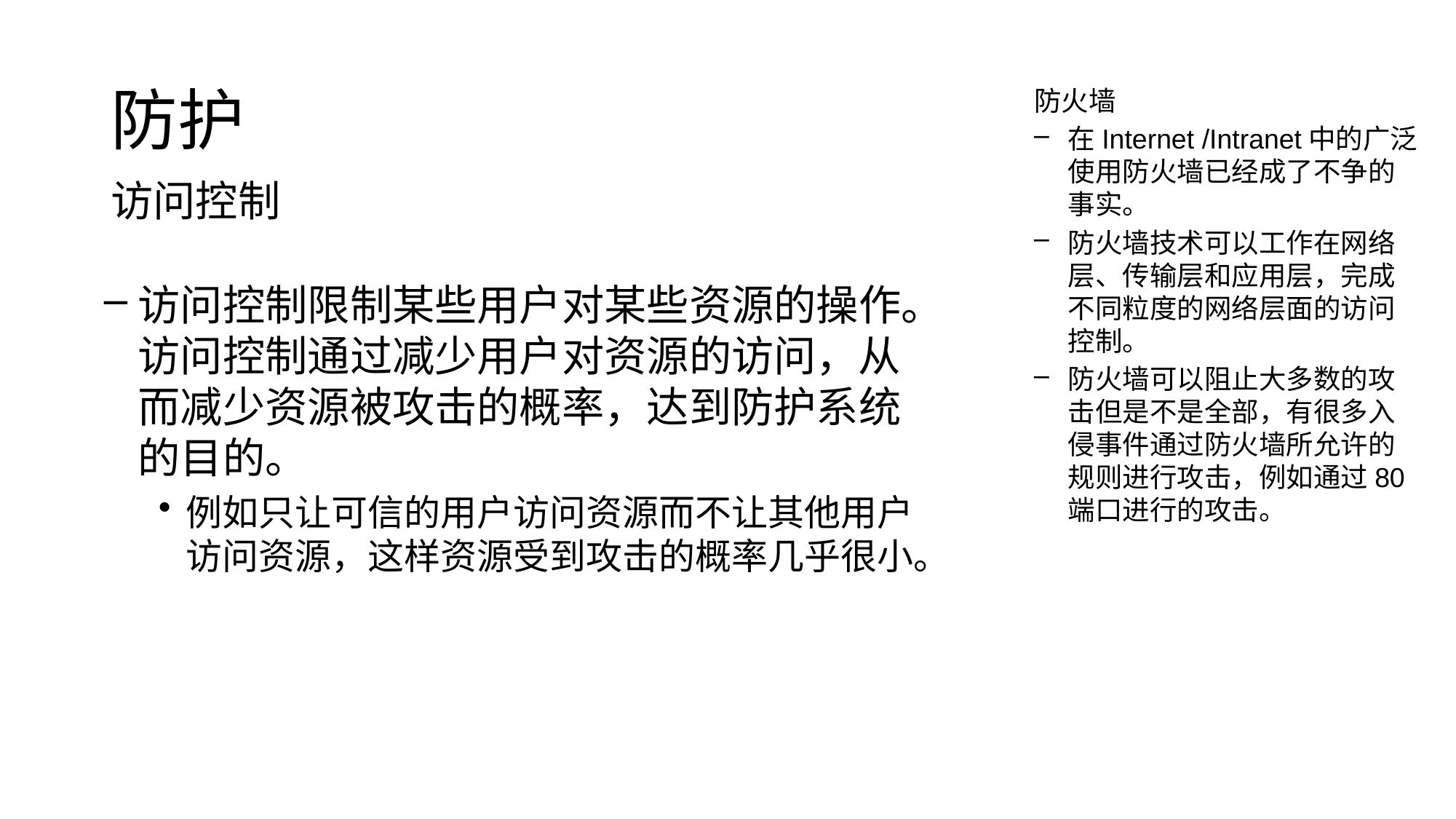

# 防护
防火墙
在Internet /Intranet中的广泛使用防火墙已经成了不争的事实。
防火墙技术可以工作在网络层、传输层和应用层，完成不同粒度的网络层面的访问控制。
防火墙可以阻止大多数的攻击但是不是全部，有很多入侵事件通过防火墙所允许的规则进行攻击，例如通过80端口进行的攻击。
访问控制
访问控制限制某些用户对某些资源的操作。访问控制通过减少用户对资源的访问，从而减少资源被攻击的概率，达到防护系统的目的。
例如只让可信的用户访问资源而不让其他用户访问资源，这样资源受到攻击的概率几乎很小。